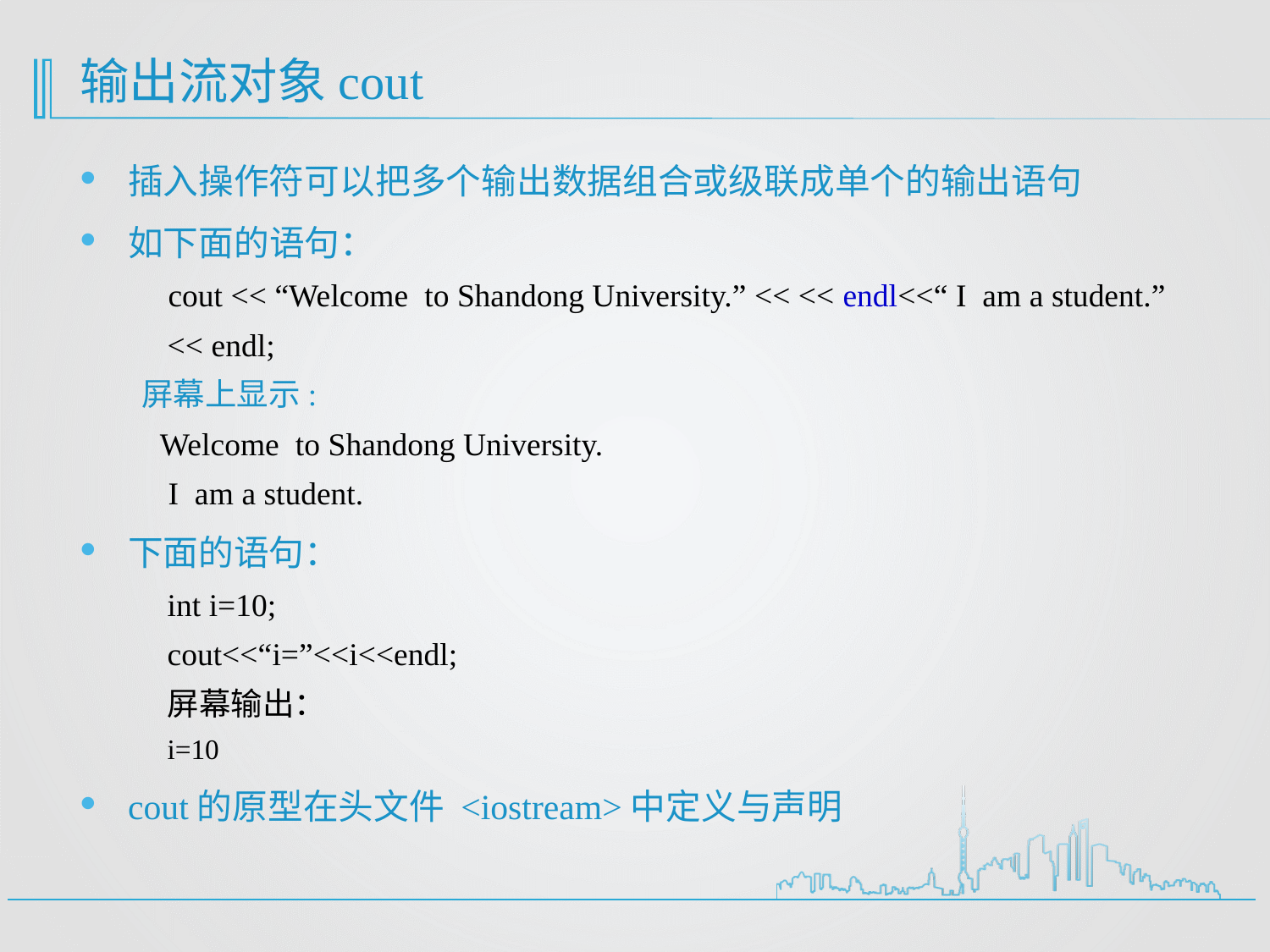

# 输出流对象cout
插入操作符可以把多个输出数据组合或级联成单个的输出语句
如下面的语句：
      cout << “Welcome  to Shandong University.” << << endl<<“ I  am a student.” << endl;
  屏幕上显示:
     Welcome  to Shandong University.
      I  am a student.
下面的语句：
int i=10;
cout<<“i=”<<i<<endl;
屏幕输出：
i=10
cout的原型在头文件 <iostream>中定义与声明